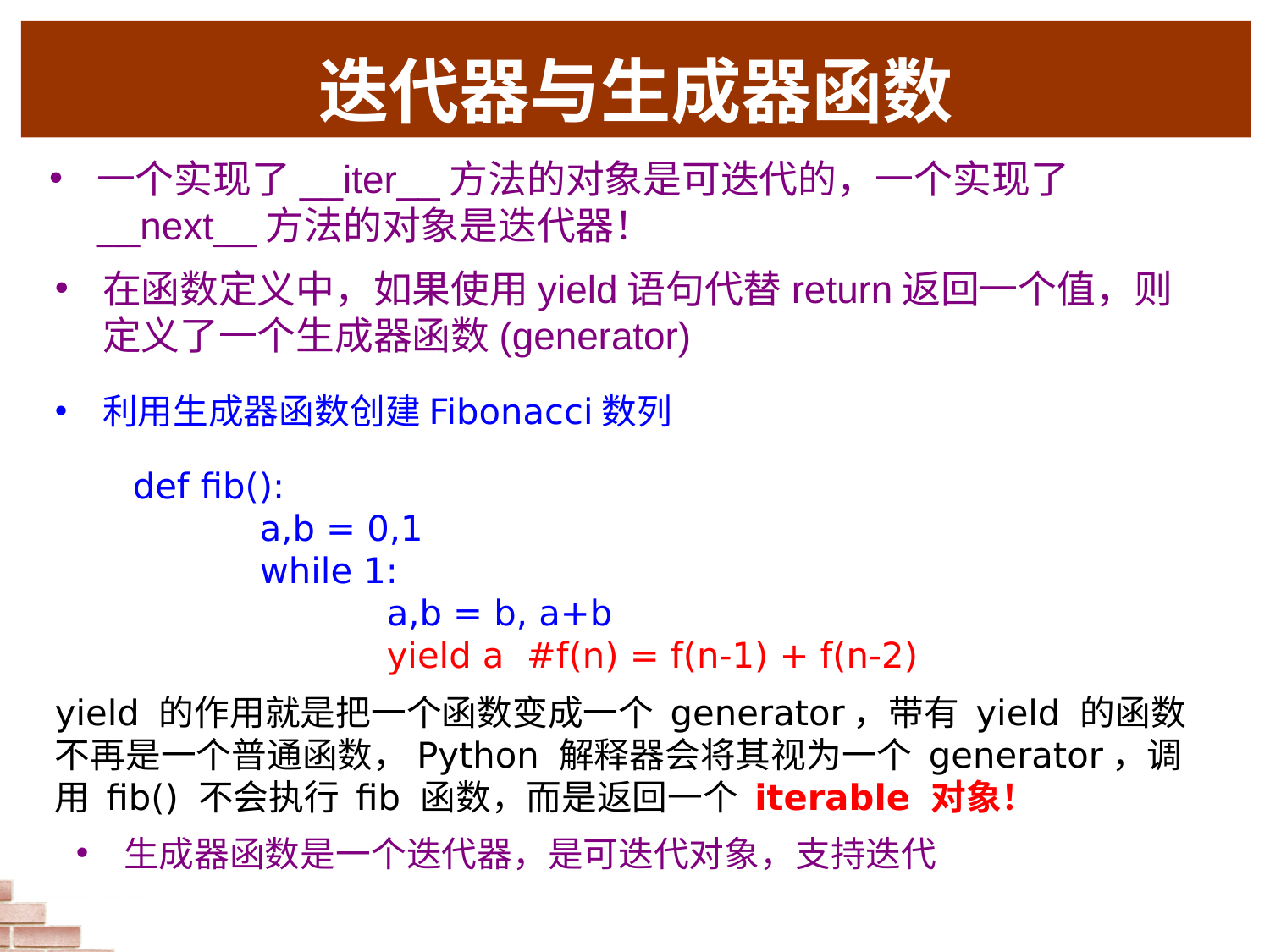

# 迭代器与生成器函数
一个实现了__iter__方法的对象是可迭代的，一个实现了__next__方法的对象是迭代器！
在函数定义中，如果使用yield语句代替return返回一个值，则定义了一个生成器函数(generator)
利用生成器函数创建Fibonacci数列
  def fib():
	  a,b = 0,1
	  while 1:
		  a,b = b, a+b
		  yield a  #f(n) = f(n-1) + f(n-2)
yield 的作用就是把一个函数变成一个 generator，带有 yield 的函数不再是一个普通函数，Python 解释器会将其视为一个 generator，调用 fib() 不会执行 fib 函数，而是返回一个 iterable 对象！
生成器函数是一个迭代器，是可迭代对象，支持迭代